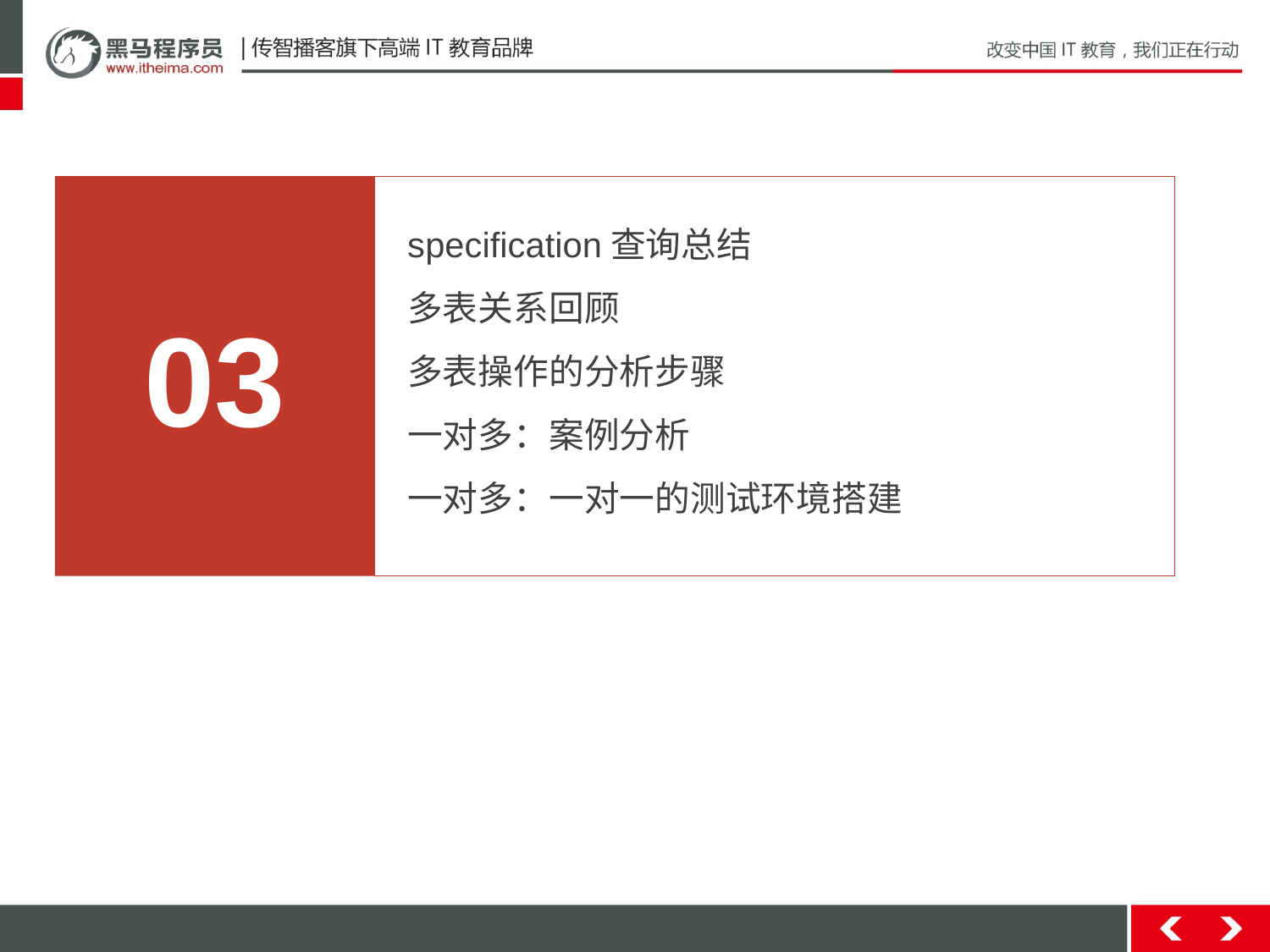

03

specification查询总结
多表关系回顾
多表操作的分析步骤
一对多：案例分析
一对多：一对一的测试环境搭建